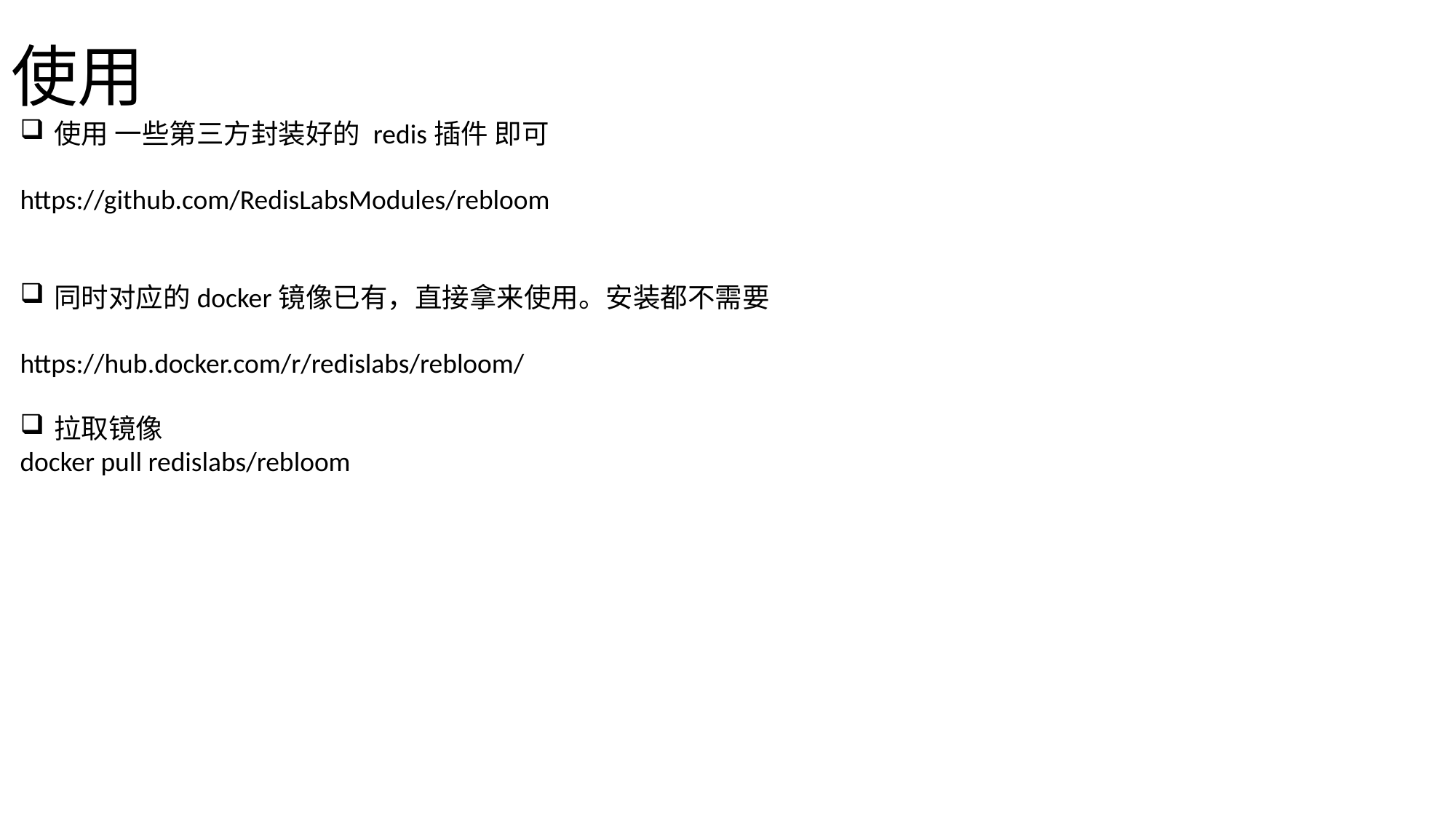

# 使用
使用 一些第三方封装好的 redis插件 即可

https://github.com/RedisLabsModules/rebloom

同时对应的docker镜像已有，直接拿来使用。安装都不需要

https://hub.docker.com/r/redislabs/rebloom/

拉取镜像
docker pull redislabs/rebloom